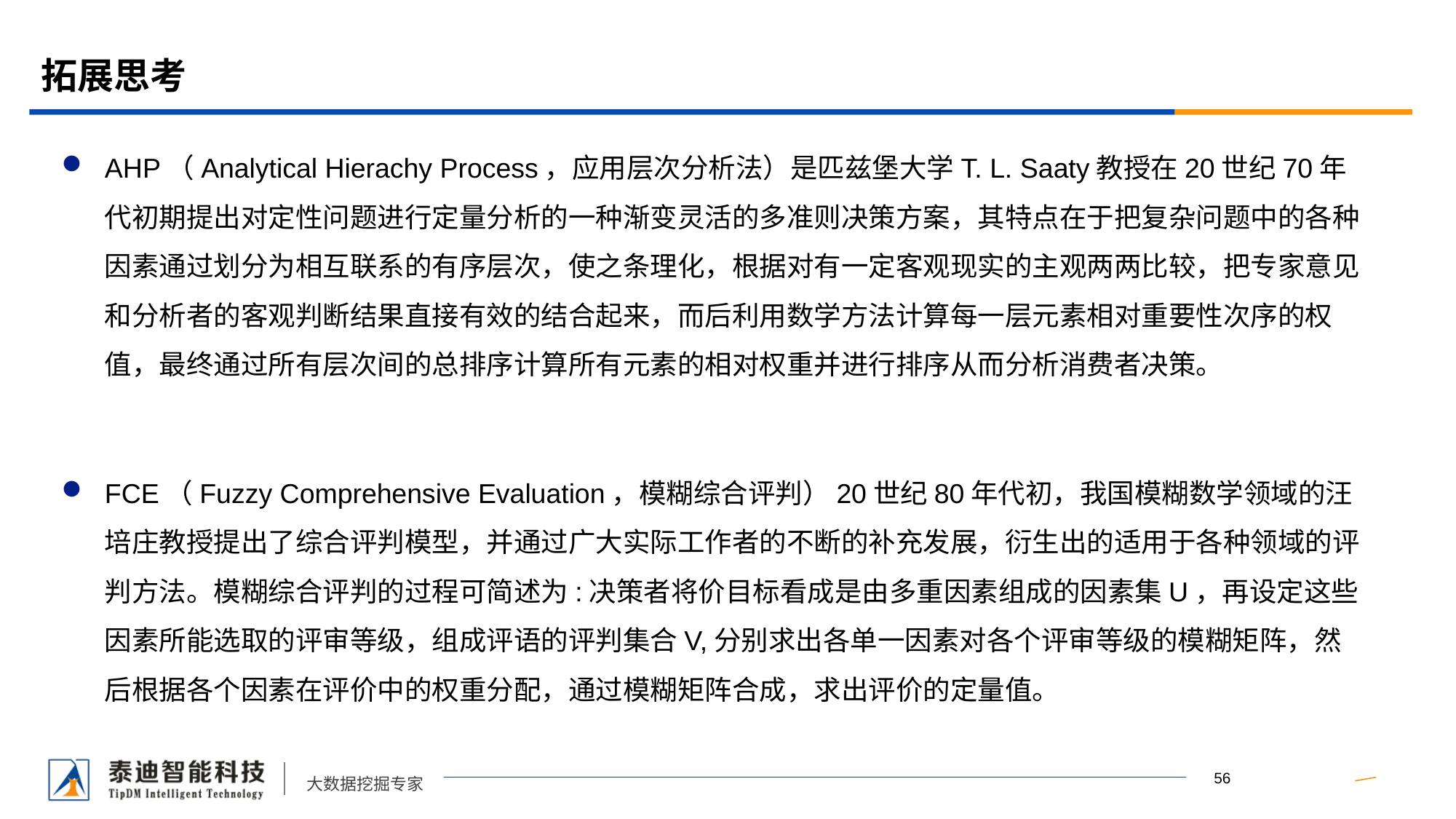

# 拓展思考
AHP（Analytical Hierachy Process，应用层次分析法）是匹兹堡大学T. L. Saaty教授在20世纪70年代初期提出对定性问题进行定量分析的一种渐变灵活的多准则决策方案，其特点在于把复杂问题中的各种因素通过划分为相互联系的有序层次，使之条理化，根据对有一定客观现实的主观两两比较，把专家意见和分析者的客观判断结果直接有效的结合起来，而后利用数学方法计算每一层元素相对重要性次序的权值，最终通过所有层次间的总排序计算所有元素的相对权重并进行排序从而分析消费者决策。

FCE（Fuzzy Comprehensive Evaluation，模糊综合评判）20世纪80年代初，我国模糊数学领域的汪培庄教授提出了综合评判模型，并通过广大实际工作者的不断的补充发展，衍生出的适用于各种领域的评判方法。模糊综合评判的过程可简述为:决策者将价目标看成是由多重因素组成的因素集U，再设定这些因素所能选取的评审等级，组成评语的评判集合V,分别求出各单一因素对各个评审等级的模糊矩阵，然后根据各个因素在评价中的权重分配，通过模糊矩阵合成，求出评价的定量值。